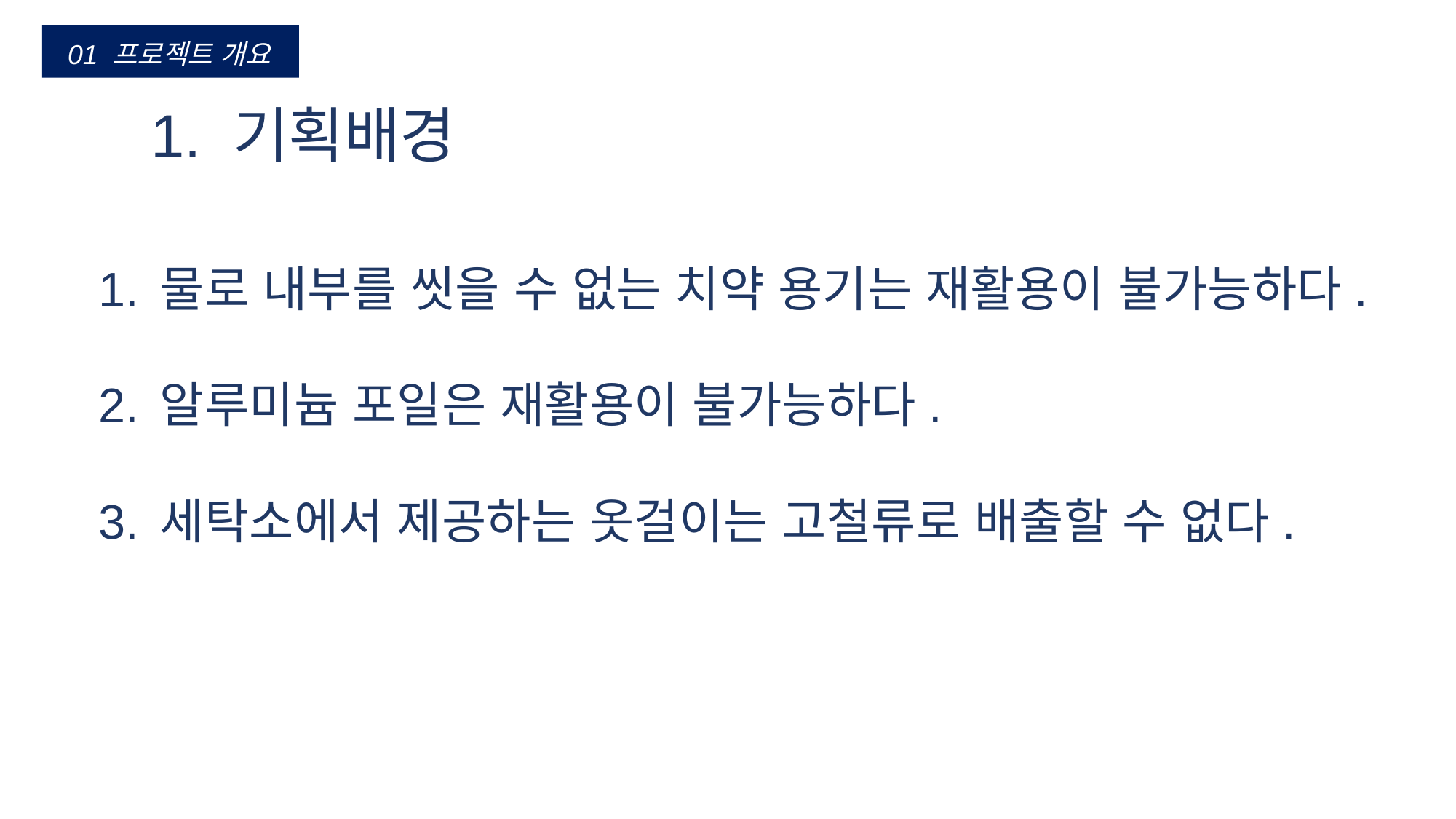

01 프로젝트 개요
  1. 기획배경
물로 내부를 씻을 수 없는 치약 용기는 재활용이 불가능하다.

알루미늄 포일은 재활용이 불가능하다.

세탁소에서 제공하는 옷걸이는 고철류로 배출할 수 없다.